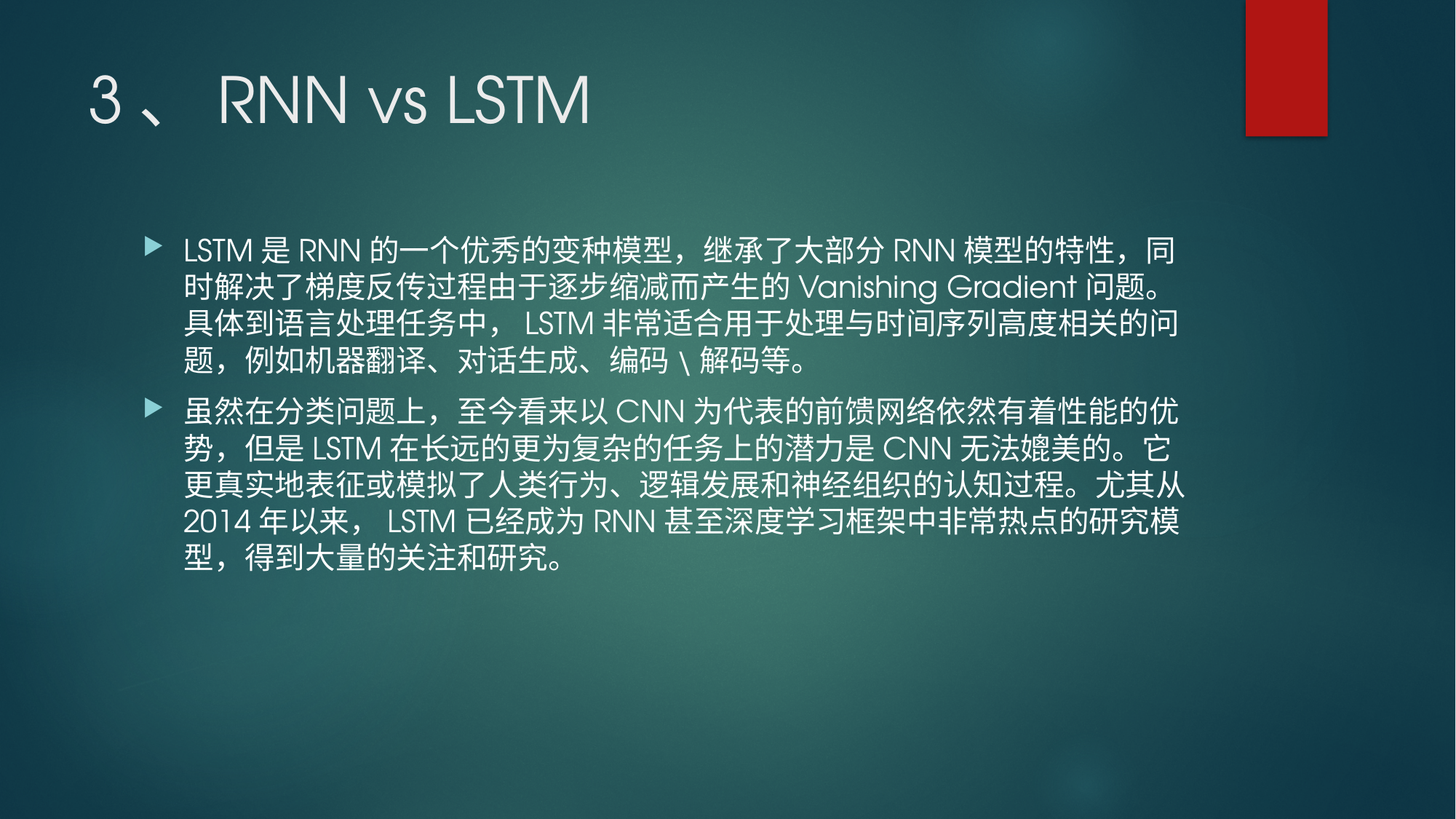

# 3、RNN vs LSTM
LSTM是RNN的一个优秀的变种模型，继承了大部分RNN模型的特性，同时解决了梯度反传过程由于逐步缩减而产生的Vanishing Gradient问题。具体到语言处理任务中，LSTM非常适合用于处理与时间序列高度相关的问题，例如机器翻译、对话生成、编码\解码等。
虽然在分类问题上，至今看来以CNN为代表的前馈网络依然有着性能的优势，但是LSTM在长远的更为复杂的任务上的潜力是CNN无法媲美的。它更真实地表征或模拟了人类行为、逻辑发展和神经组织的认知过程。尤其从2014年以来，LSTM已经成为RNN甚至深度学习框架中非常热点的研究模型，得到大量的关注和研究。